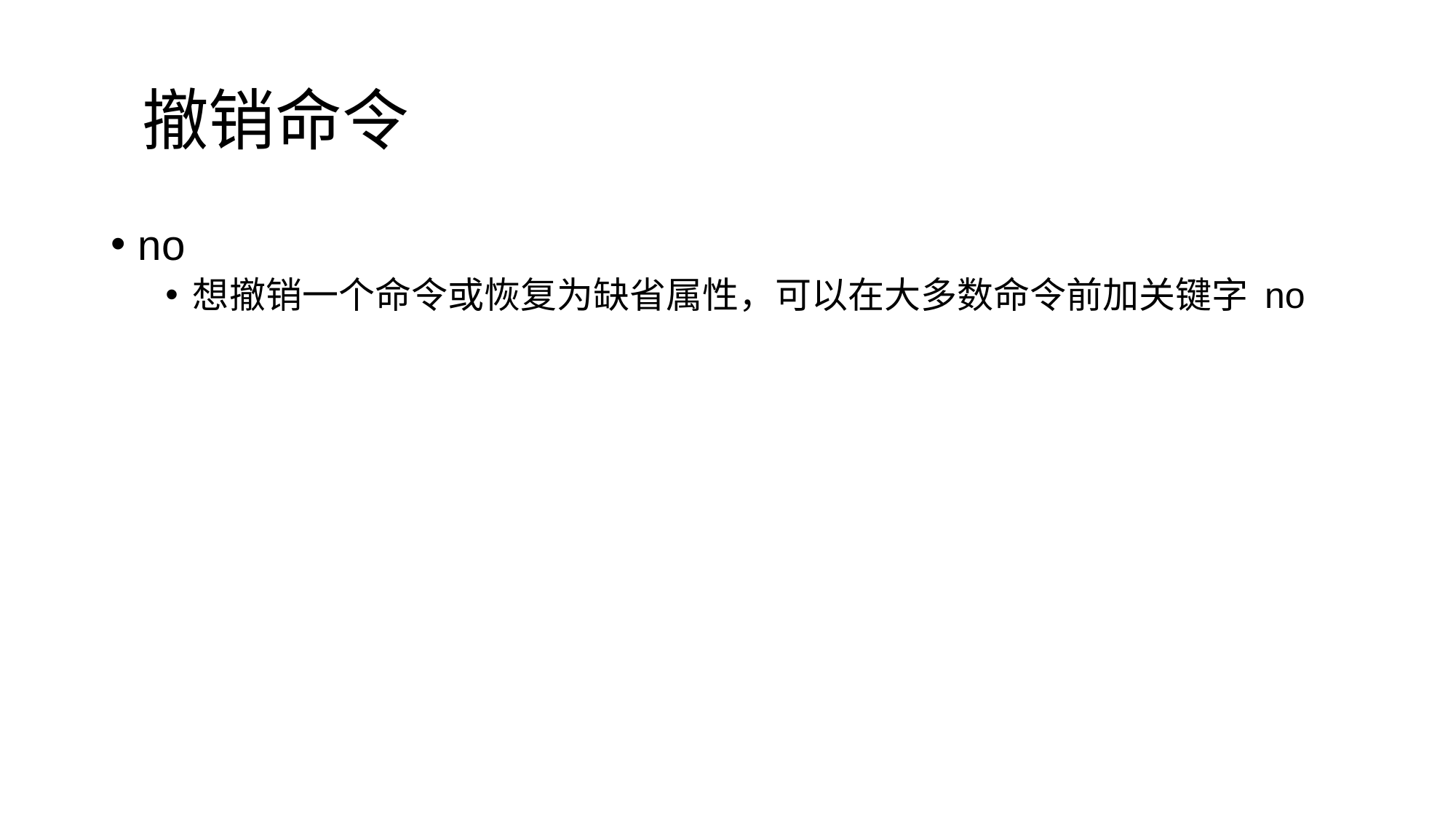

# 撤销命令
no
想撤销一个命令或恢复为缺省属性，可以在大多数命令前加关键字 no